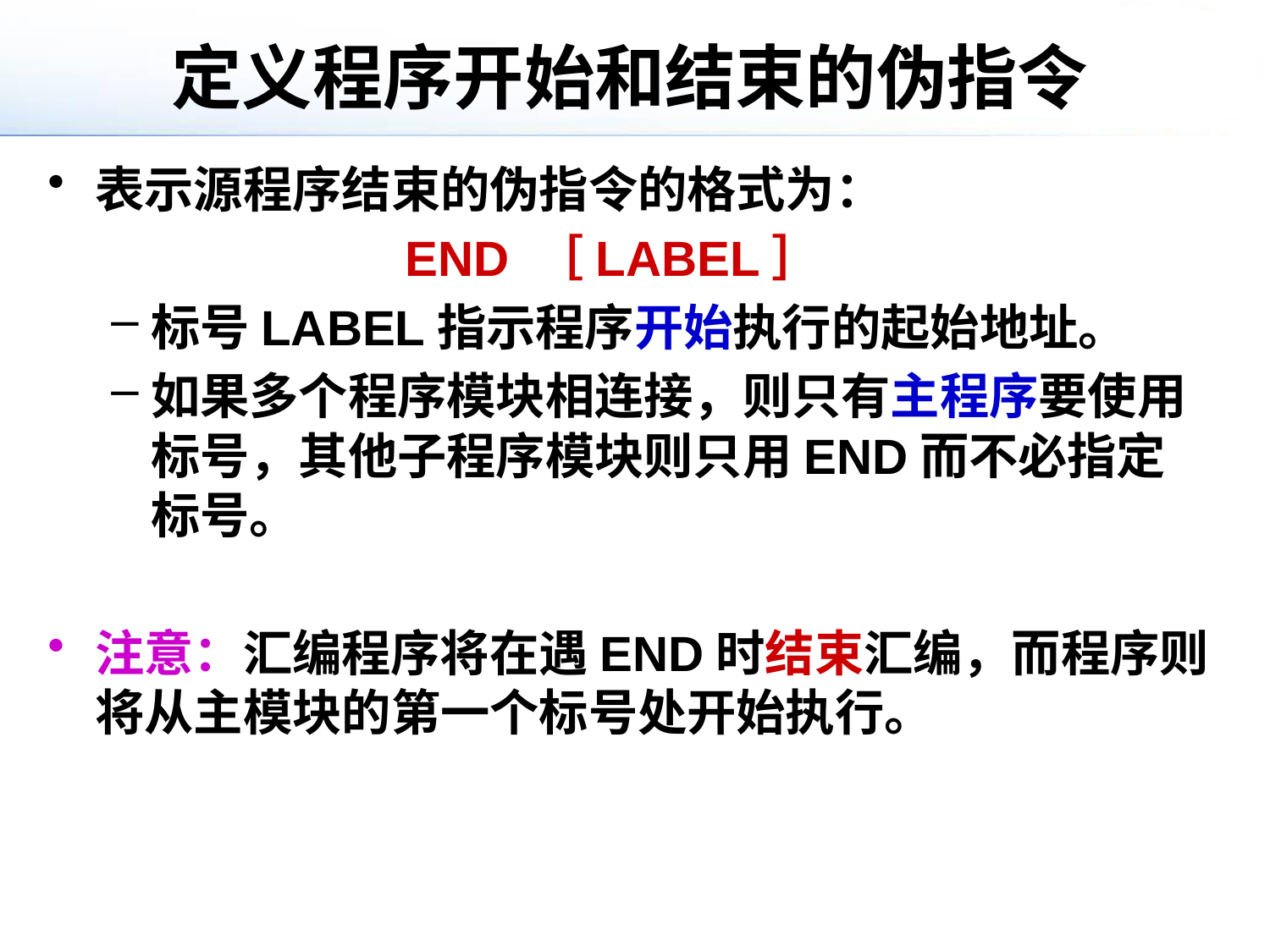

# 定义程序开始和结束的伪指令
表示源程序结束的伪指令的格式为：
                          END ［LABEL］
标号LABEL指示程序开始执行的起始地址。
如果多个程序模块相连接，则只有主程序要使用标号，其他子程序模块则只用END而不必指定标号。

注意：汇编程序将在遇END时结束汇编，而程序则将从主模块的第一个标号处开始执行。